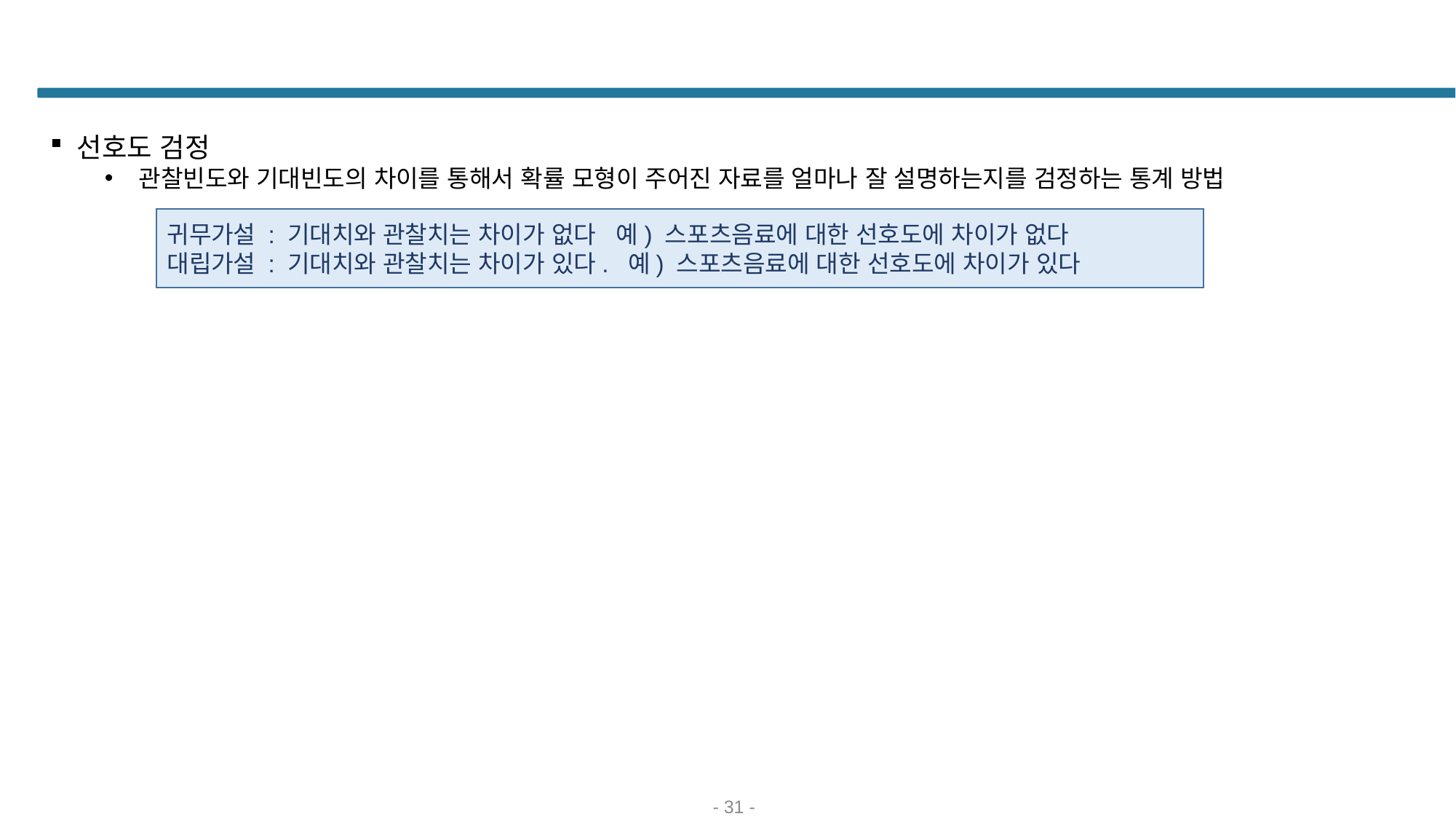

#
 선호도 검정
관찰빈도와 기대빈도의 차이를 통해서 확률 모형이 주어진 자료를 얼마나 잘 설명하는지를 검정하는 통계 방법

귀무가설 : 기대치와 관찰치는 차이가 없다   예) 스포츠음료에 대한 선호도에 차이가 없다
대립가설 : 기대치와 관찰치는 차이가 있다.  예) 스포츠음료에 대한 선호도에 차이가 있다
- 31 -